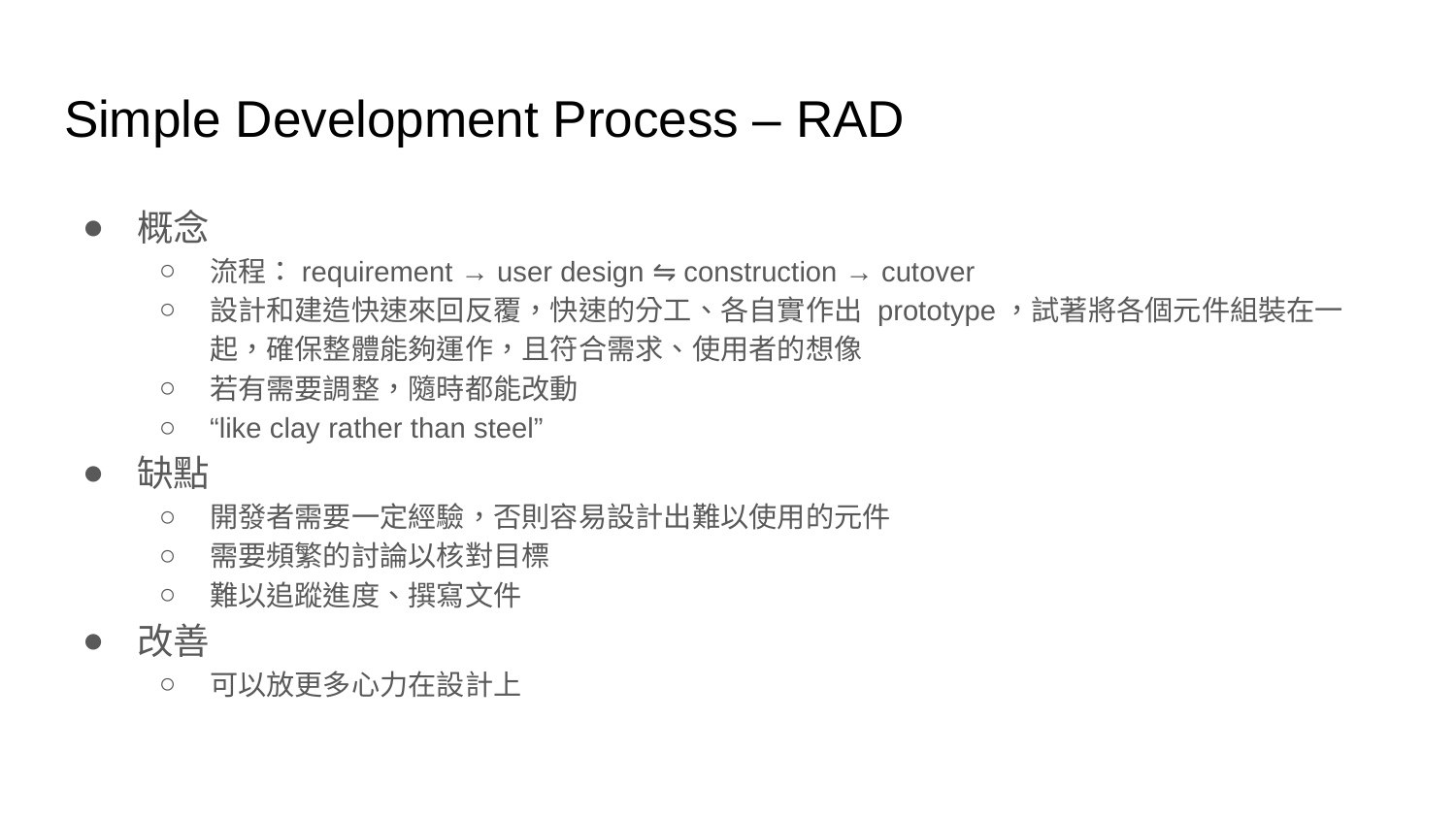

# Simple Development Process – RAD
概念
流程：requirement → user design ⇋ construction → cutover
設計和建造快速來回反覆，快速的分工、各自實作出 prototype，試著將各個元件組裝在一起，確保整體能夠運作，且符合需求、使用者的想像
若有需要調整，隨時都能改動
“like clay rather than steel”
缺點
開發者需要一定經驗，否則容易設計出難以使用的元件
需要頻繁的討論以核對目標
難以追蹤進度、撰寫文件
改善
可以放更多心力在設計上